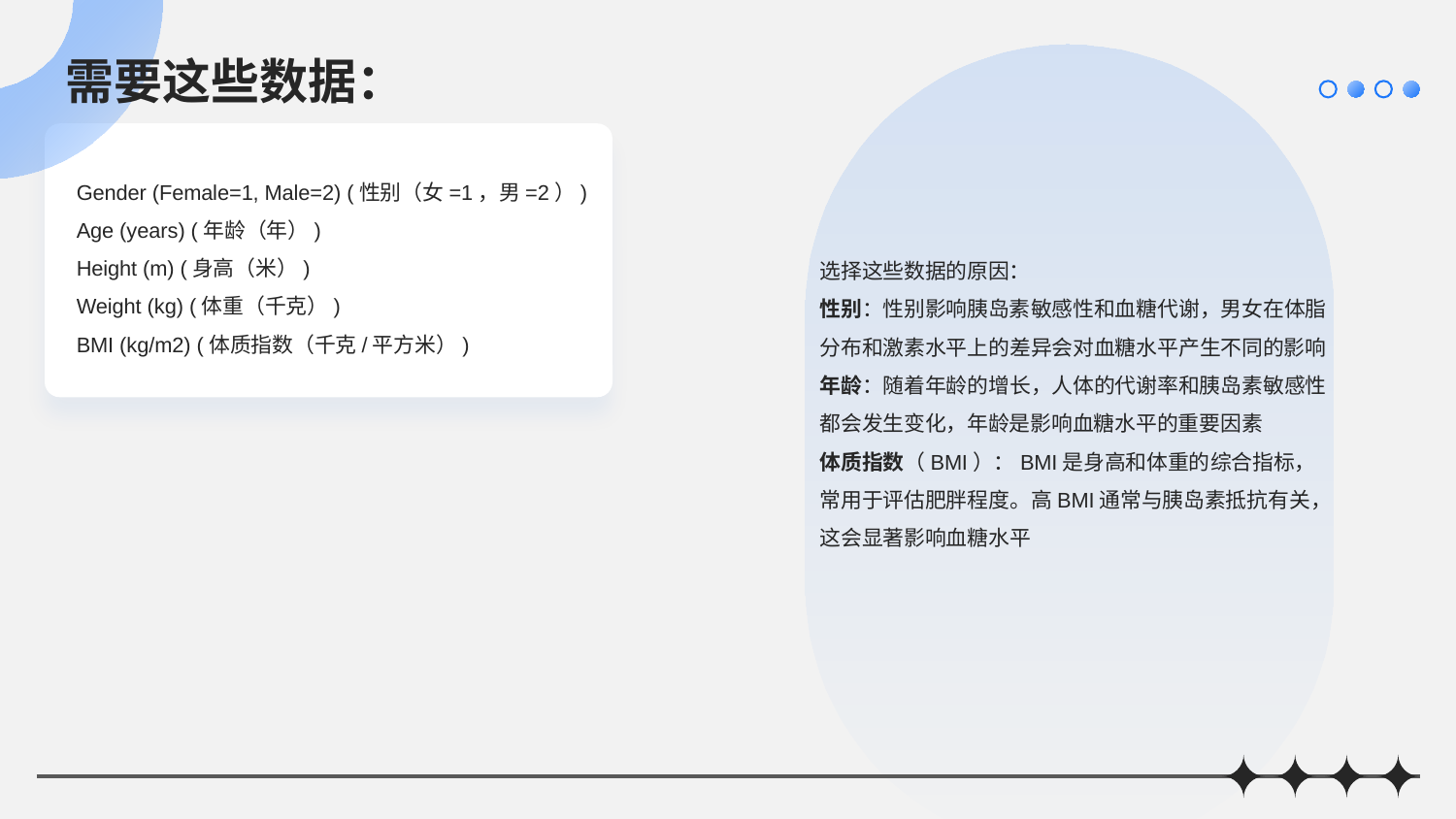

需要这些数据：

Gender (Female=1, Male=2) (性别（女=1，男=2）)
Age (years) (年龄（年）)
Height (m) (身高（米）)
Weight (kg) (体重（千克）)
BMI (kg/m2) (体质指数（千克/平方米）)

选择这些数据的原因：
性别：性别影响胰岛素敏感性和血糖代谢，男女在体脂分布和激素水平上的差异会对血糖水平产生不同的影响
年龄：随着年龄的增长，人体的代谢率和胰岛素敏感性都会发生变化，年龄是影响血糖水平的重要因素
体质指数（BMI）：BMI是身高和体重的综合指标，常用于评估肥胖程度。高BMI通常与胰岛素抵抗有关，这会显著影响血糖水平
e7d195523061f1c09e9d68d7cf438b91ef959ecb14fc25d26BBA7F7DBC18E55DFF4014AF651F0BF2569D4B6C1DA7F1A4683A481403BD872FC687266AD13265C1DE7C373772FD8728ABDD69ADD03BFF5BE2862BC891DBB79EB32126783CA5354A989A66195E47F023E9ABB7EB3C115CD8939BC54D9487F3E63D6EE3B774ED08A2419BD41E511264132558F73D52B5719D